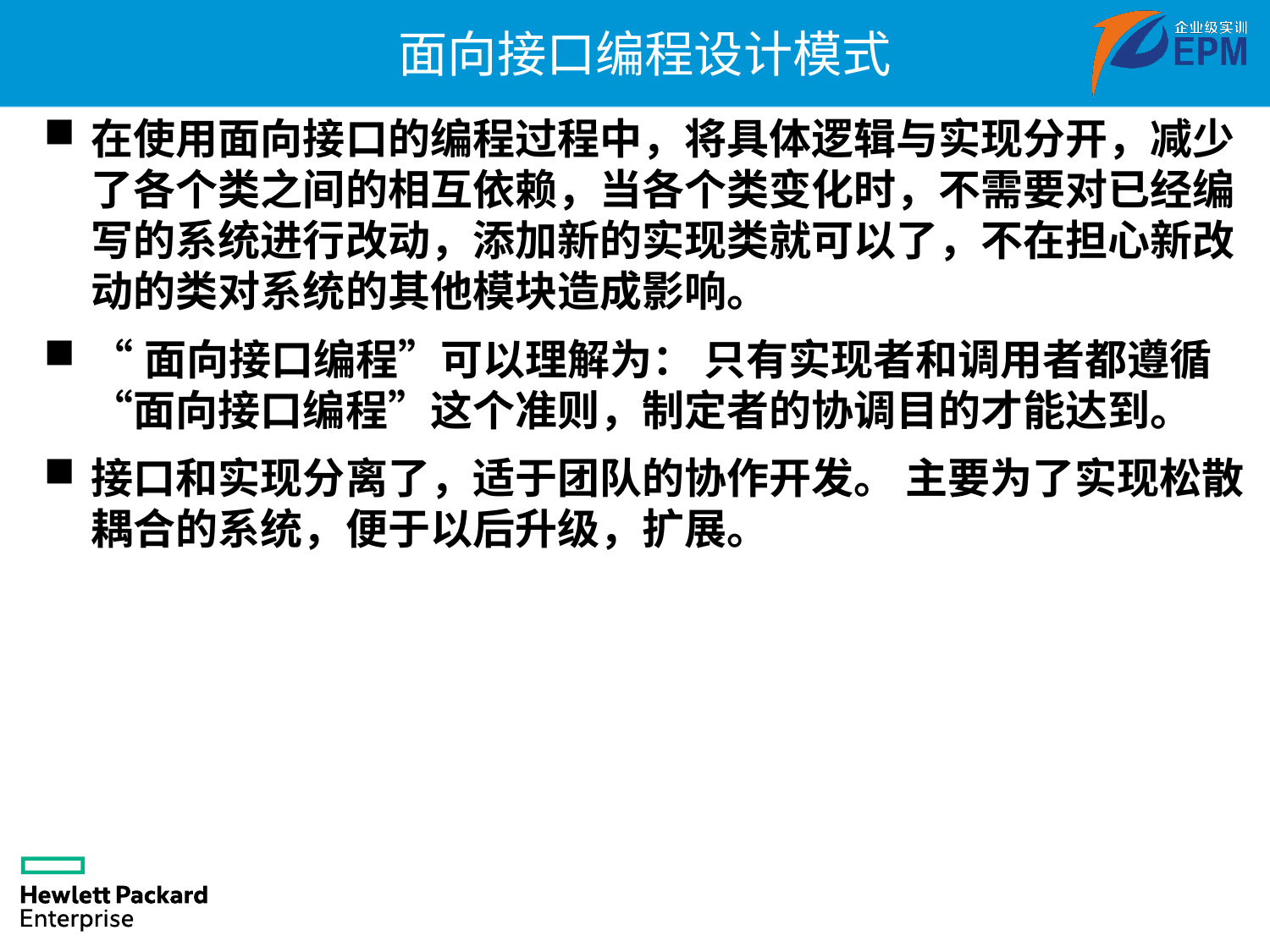

# 面向接口编程设计模式
在使用面向接口的编程过程中，将具体逻辑与实现分开，减少了各个类之间的相互依赖，当各个类变化时，不需要对已经编写的系统进行改动，添加新的实现类就可以了，不在担心新改动的类对系统的其他模块造成影响。
“面向接口编程”可以理解为： 只有实现者和调用者都遵循“面向接口编程”这个准则，制定者的协调目的才能达到。
接口和实现分离了，适于团队的协作开发。 主要为了实现松散耦合的系统，便于以后升级，扩展。